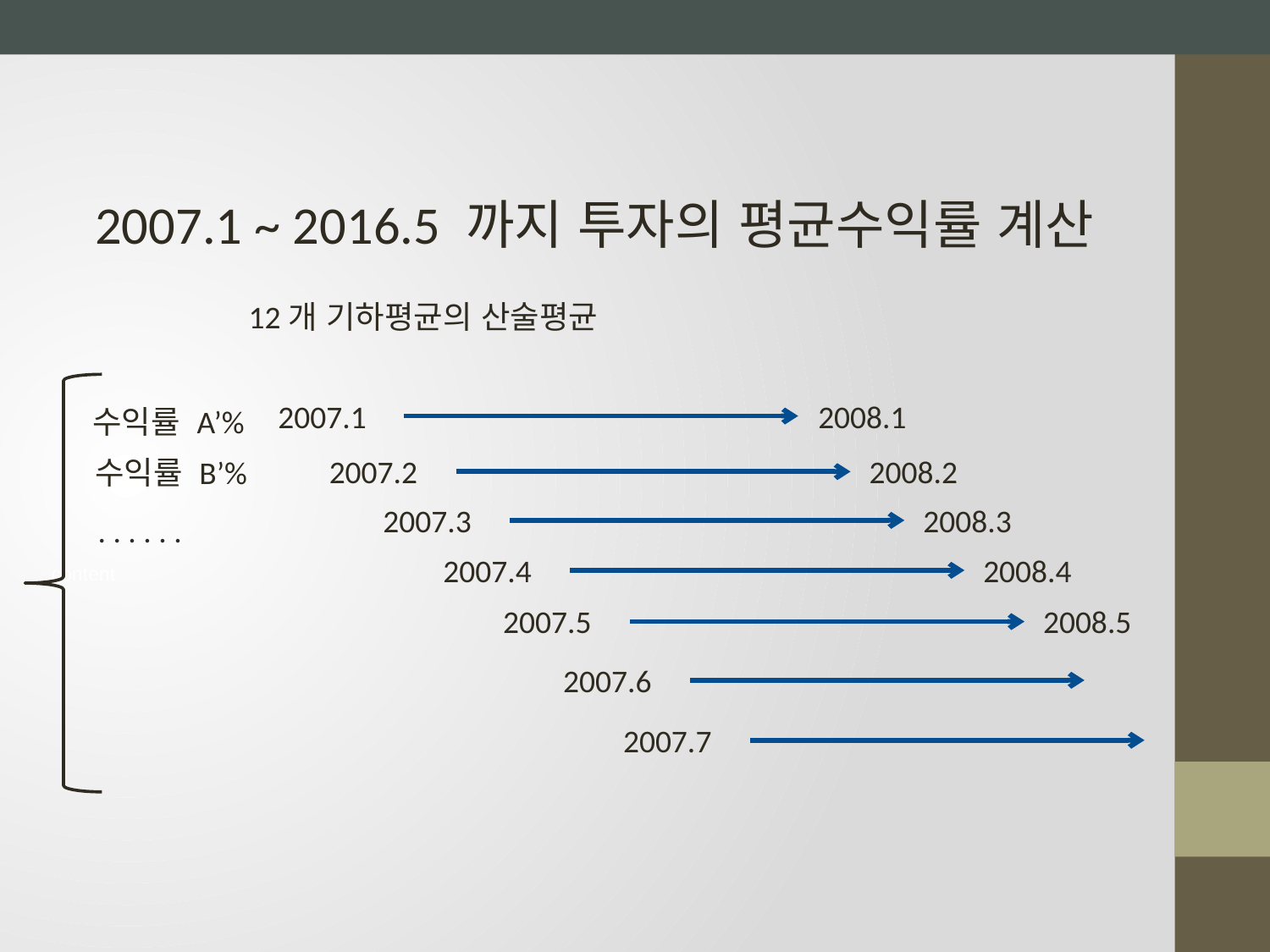

2007.1 ~ 2016.5 까지 투자의 평균수익률 계산
12개 기하평균의 산술평균

2007.1
2008.1
수익률 A’%
2007.2
2008.2
수익률 B’%
2007.3
2008.3
. . . . . .
2007.4
2008.4
content
2007.5
2008.5
2007.6
2007.7